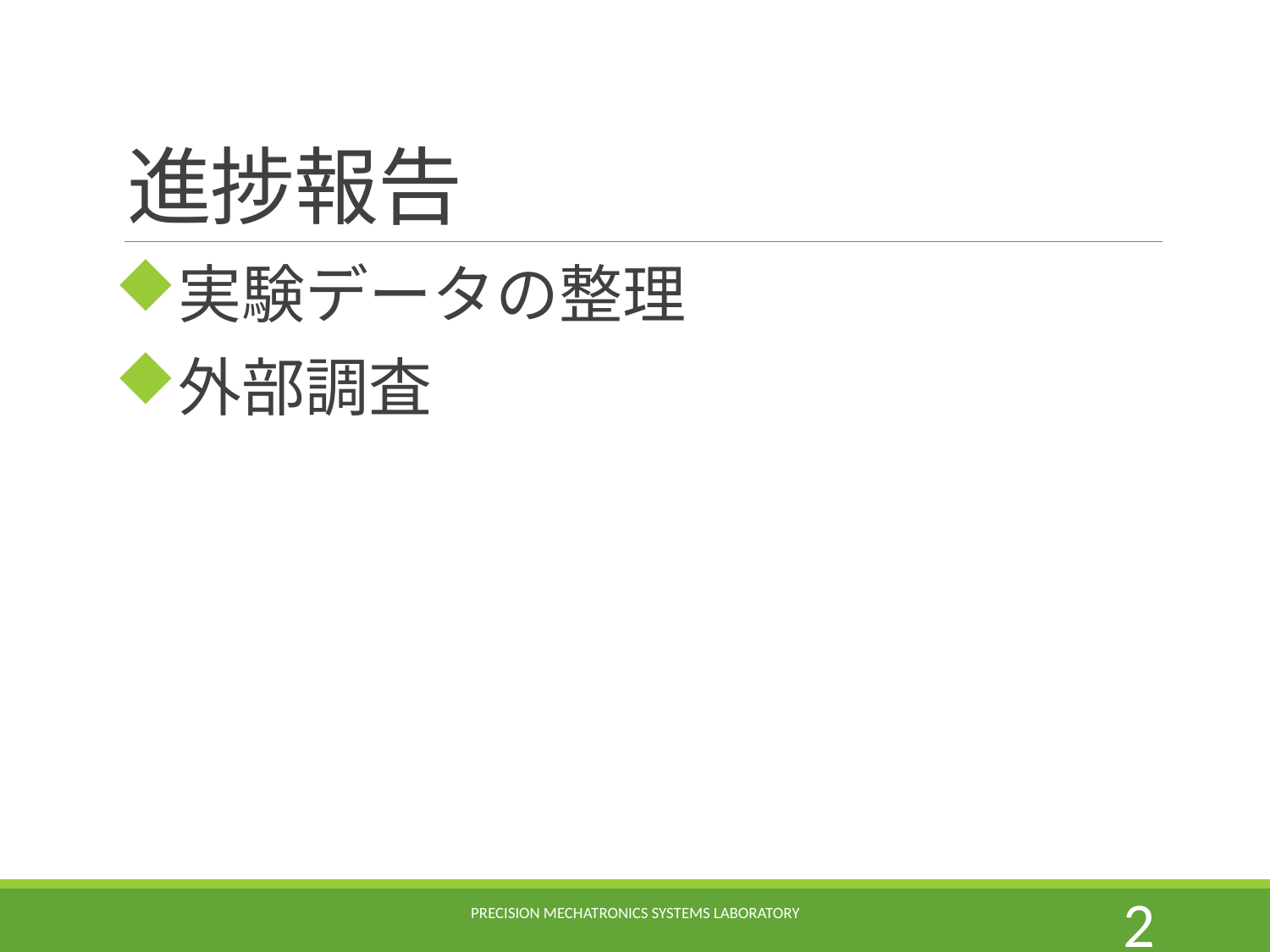

# 進捗報告
実験データの整理
外部調査
Precision Mechatronics Systems Laboratory

2